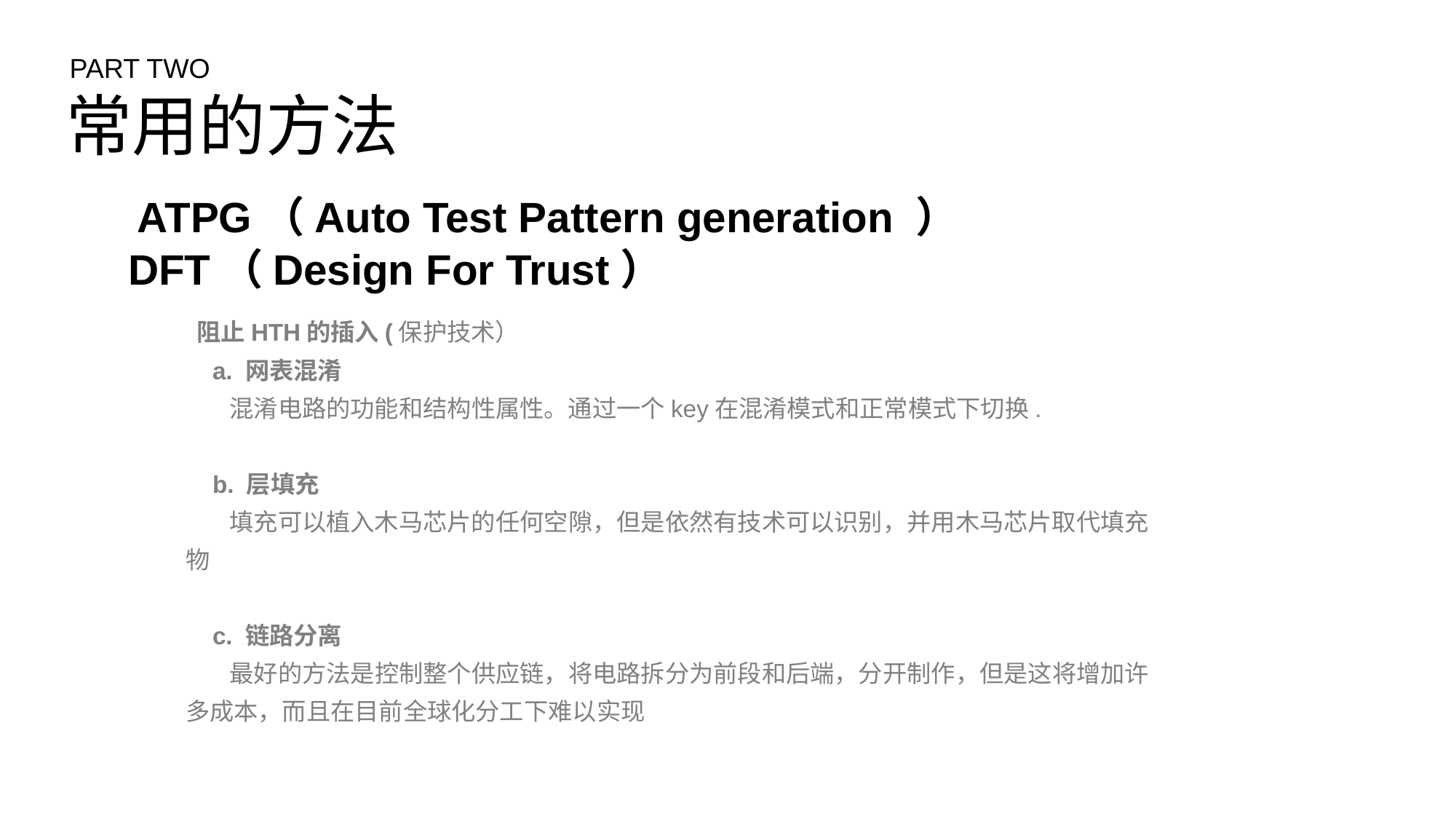

PART TWO
  常用的方法
ATPG（Auto Test Pattern generation ）

DFT（Design For Trust）

 阻止HTH的插入(保护技术）
    a. 网表混淆
       混淆电路的功能和结构性属性。通过一个key在混淆模式和正常模式下切换.

    b. 层填充
       填充可以植入木马芯片的任何空隙，但是依然有技术可以识别，并用木马芯片取代填充物

    c. 链路分离
       最好的方法是控制整个供应链，将电路拆分为前段和后端，分开制作，但是这将增加许多成本，而且在目前全球化分工下难以实现